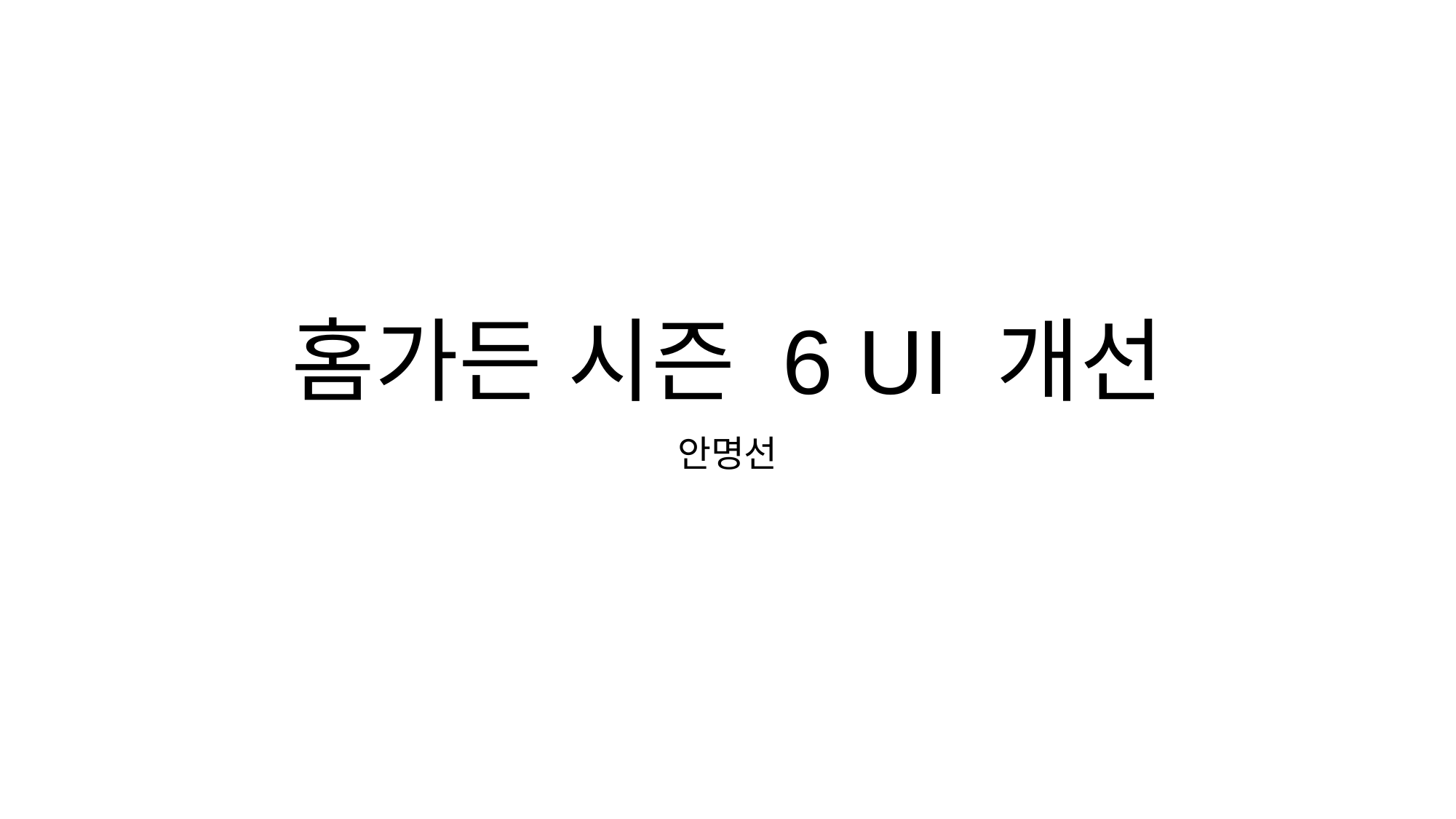

# 홈가든 시즌 6 UI 개선
안명선